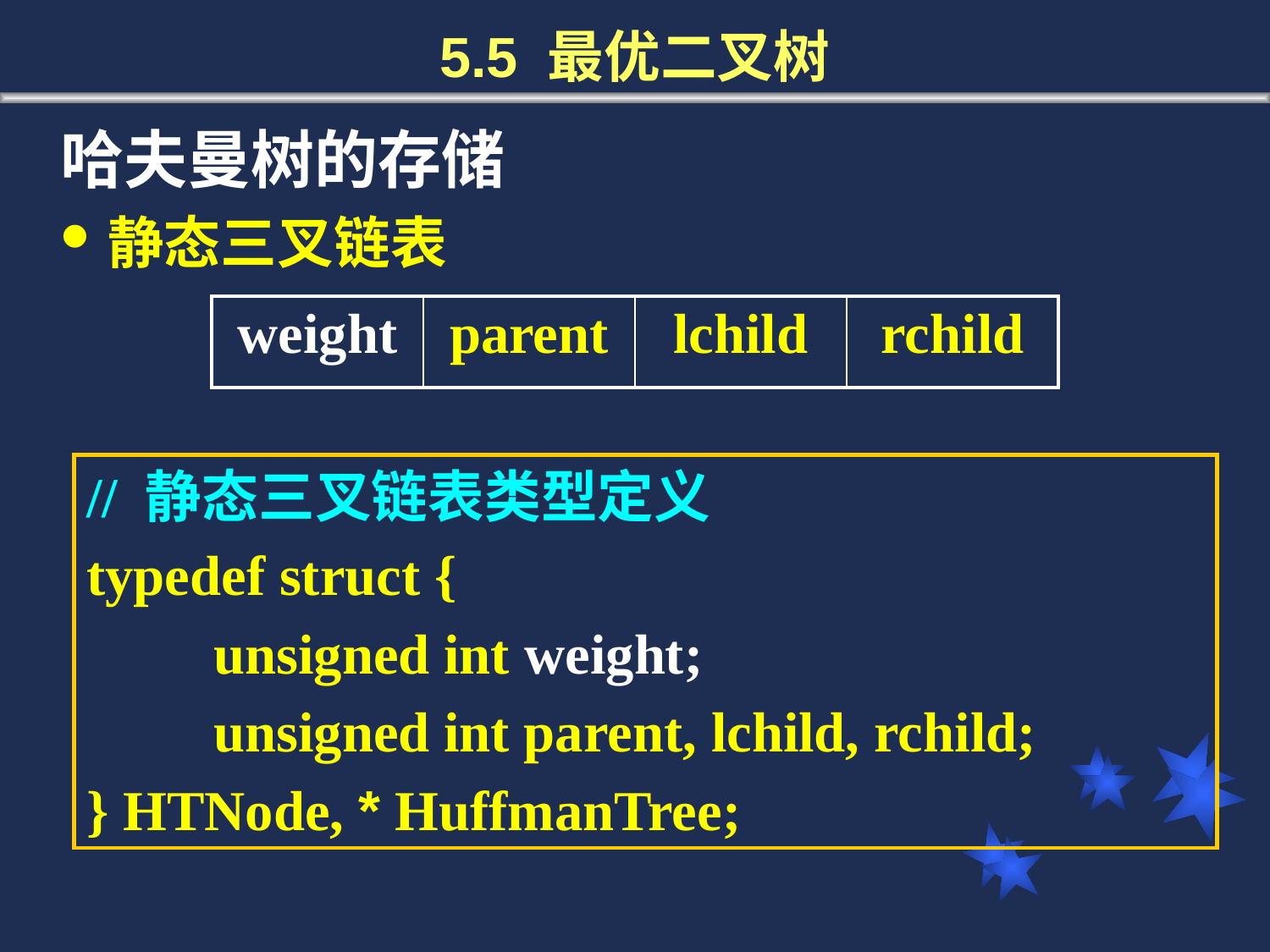

# 5.5 最优二叉树
哈夫曼树的存储
静态三叉链表
| weight | parent | lchild | rchild |
| --- | --- | --- | --- |
// 静态三叉链表类型定义
typedef struct {
	unsigned int weight;
	unsigned int parent, lchild, rchild;
} HTNode, * HuffmanTree;